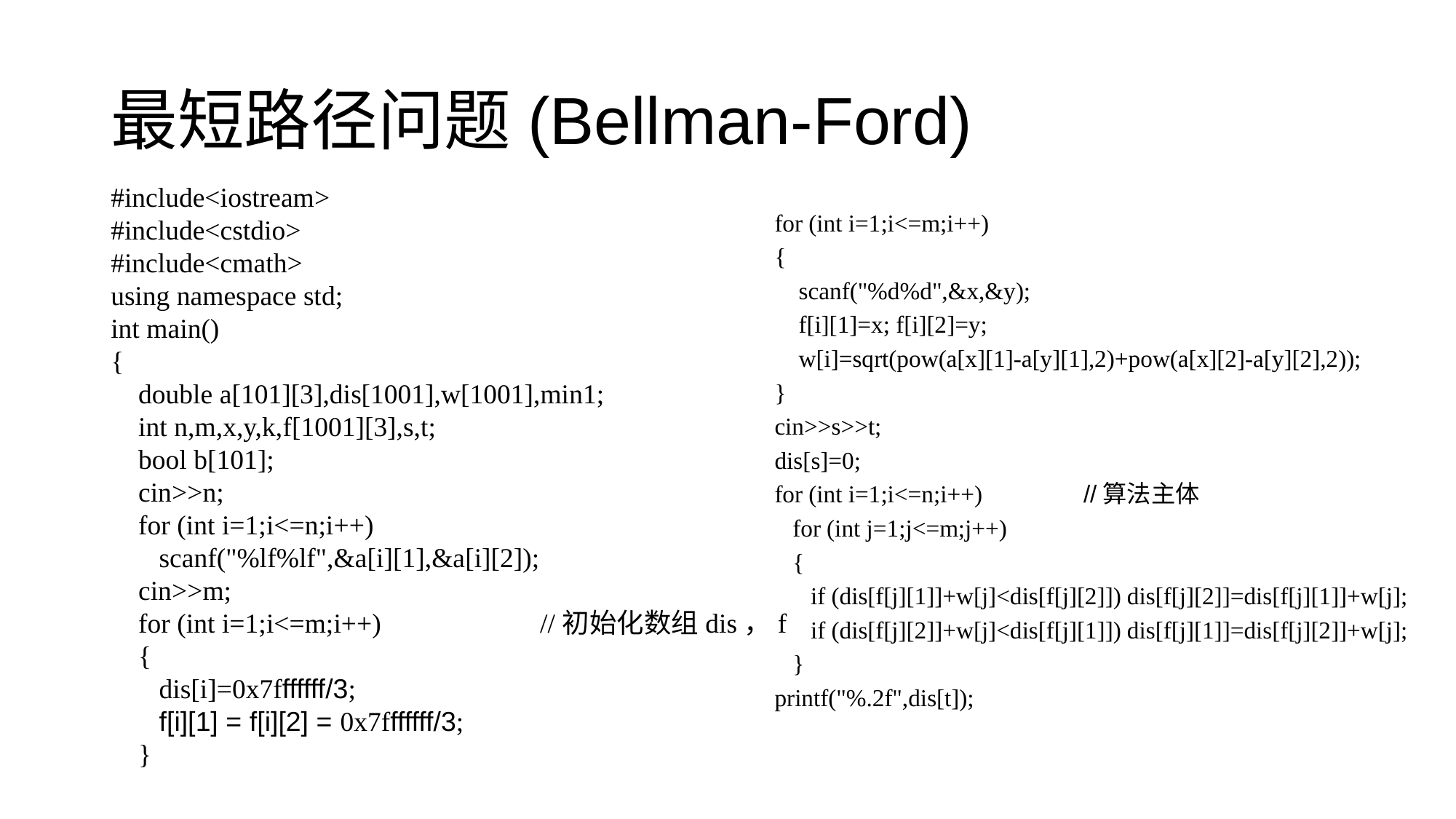

# 最短路径问题(Bellman-Ford)
#include<iostream>
#include<cstdio>
#include<cmath>
using namespace std;
int main()
{
    double a[101][3],dis[1001],w[1001],min1;
    int n,m,x,y,k,f[1001][3],s,t;
    bool b[101];
    cin>>n;
    for (int i=1;i<=n;i++)
       scanf("%lf%lf",&a[i][1],&a[i][2]);
    cin>>m;
    for (int i=1;i<=m;i++)                       //初始化数组dis，f
    {
       dis[i]=0x7fffffff/3;
       f[i][1] = f[i][2] = 0x7fffffff/3;
    }
    for (int i=1;i<=m;i++)
    {
        scanf("%d%d",&x,&y);
        f[i][1]=x; f[i][2]=y;
        w[i]=sqrt(pow(a[x][1]-a[y][1],2)+pow(a[x][2]-a[y][2],2));
    }
    cin>>s>>t;
    dis[s]=0;
    for (int i=1;i<=n;i++)               //算法主体
       for (int j=1;j<=m;j++)
       {
          if (dis[f[j][1]]+w[j]<dis[f[j][2]]) dis[f[j][2]]=dis[f[j][1]]+w[j];
          if (dis[f[j][2]]+w[j]<dis[f[j][1]]) dis[f[j][1]]=dis[f[j][2]]+w[j];
       }
    printf("%.2f",dis[t]);
}